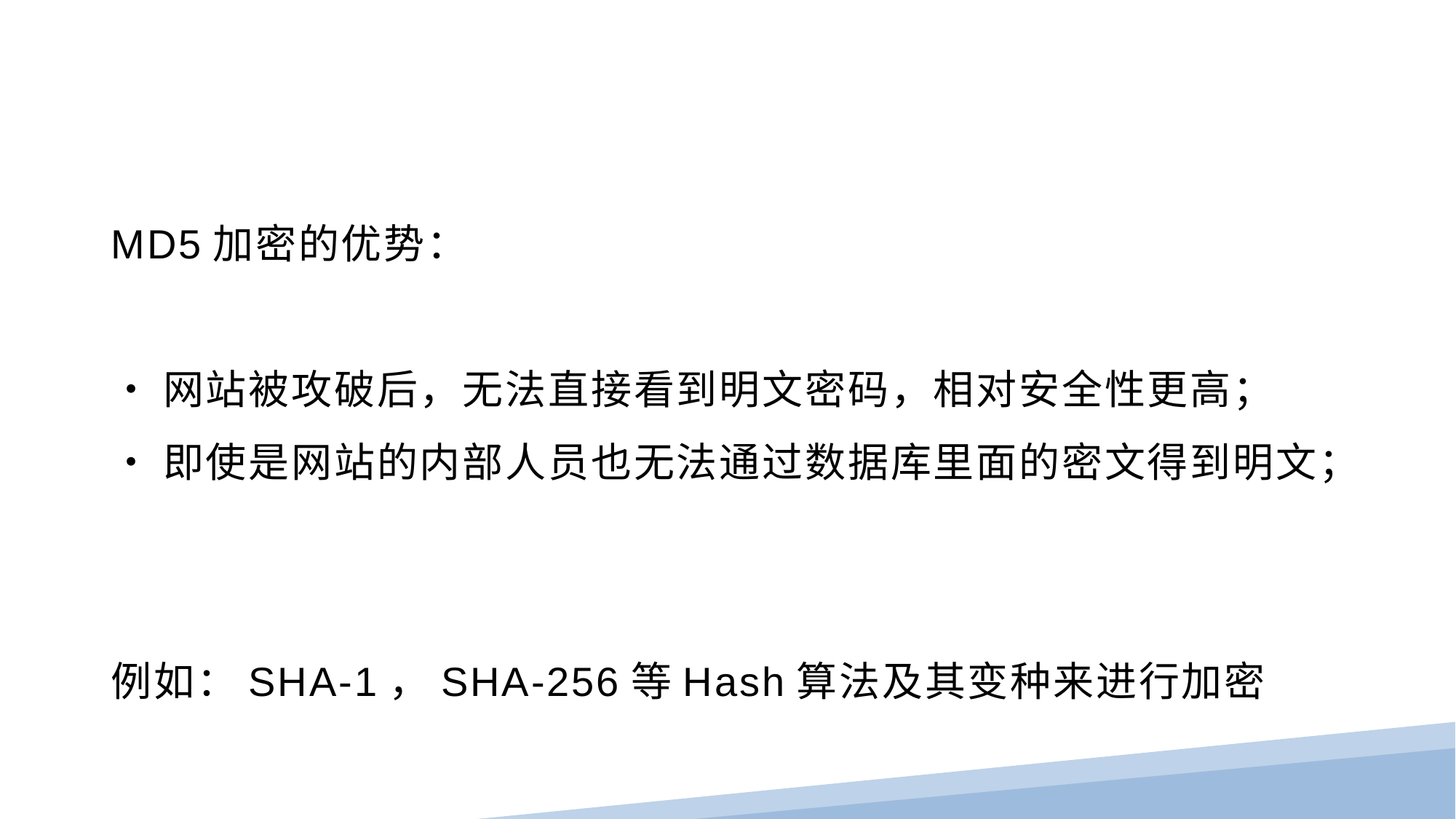

MD5加密的优势：

•网站被攻破后，无法直接看到明文密码，相对安全性更高；
•即使是网站的内部人员也无法通过数据库里面的密文得到明文；

例如：SHA-1，SHA-256等Hash算法及其变种来进行加密